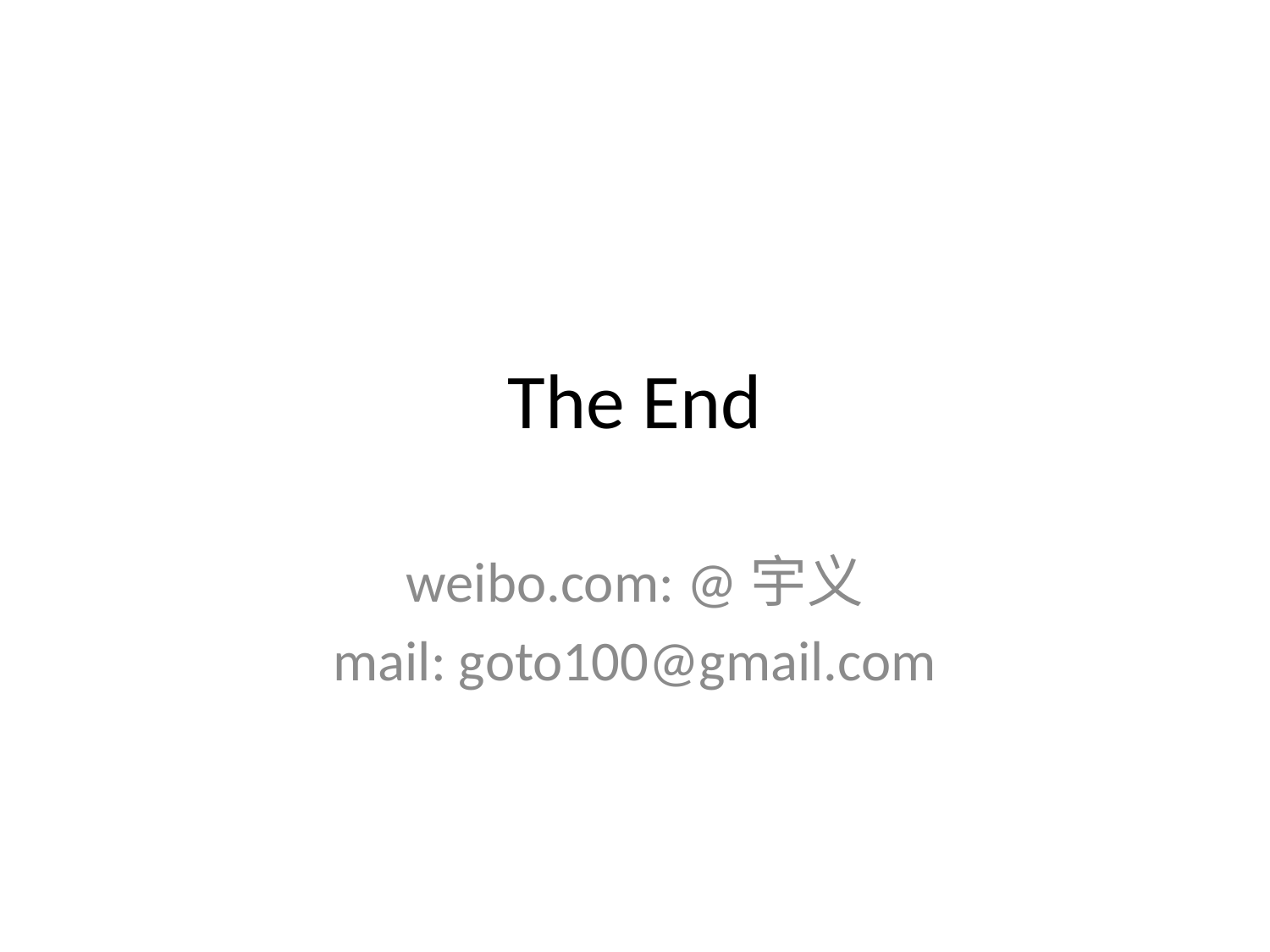

# The End
weibo.com: @宇义
mail: goto100@gmail.com